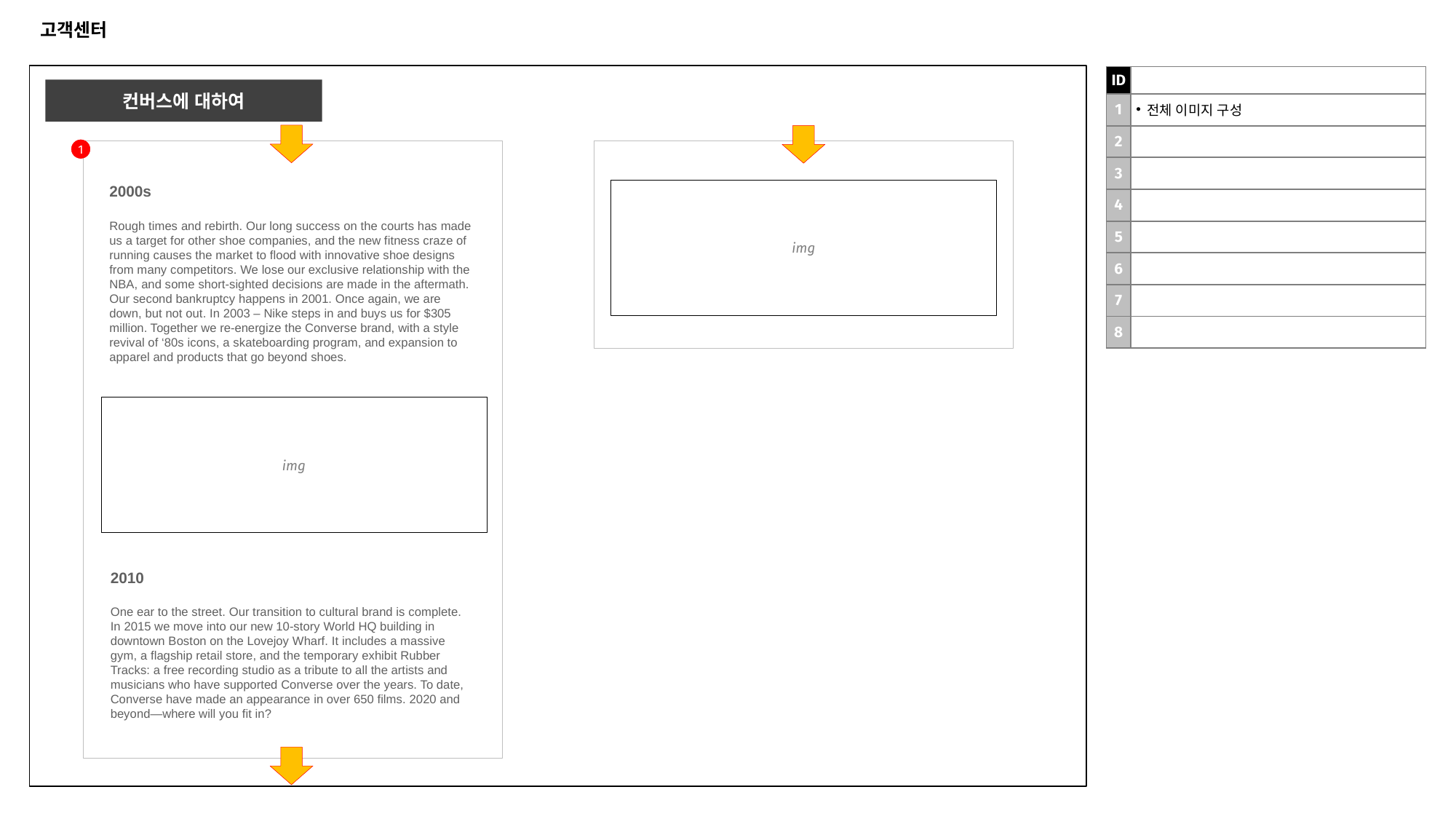

# 고객센터

| ID |  |
| --- | --- |
| 1 | 전체 이미지 구성 |
| 2 |  |
| 3 |  |
| 4 |  |
| 5 |  |
| 6 |  |
| 7 |  |
| 8 |  |
컨버스에 대하여

1

2000s

Rough times and rebirth. Our long success on the courts has made us a target for other shoe companies, and the new fitness craze of running causes the market to flood with innovative shoe designs from many competitors. We lose our exclusive relationship with the NBA, and some short-sighted decisions are made in the aftermath. Our second bankruptcy happens in 2001. Once again, we are down, but not out. In 2003 – Nike steps in and buys us for $305 million. Together we re-energize the Converse brand, with a style revival of ‘80s icons, a skateboarding program, and expansion to apparel and products that go beyond shoes.
img
img
2010

One ear to the street. Our transition to cultural brand is complete. In 2015 we move into our new 10-story World HQ building in downtown Boston on the Lovejoy Wharf. It includes a massive gym, a flagship retail store, and the temporary exhibit Rubber Tracks: a free recording studio as a tribute to all the artists and musicians who have supported Converse over the years. To date, Converse have made an appearance in over 650 films. 2020 and beyond—where will you fit in?